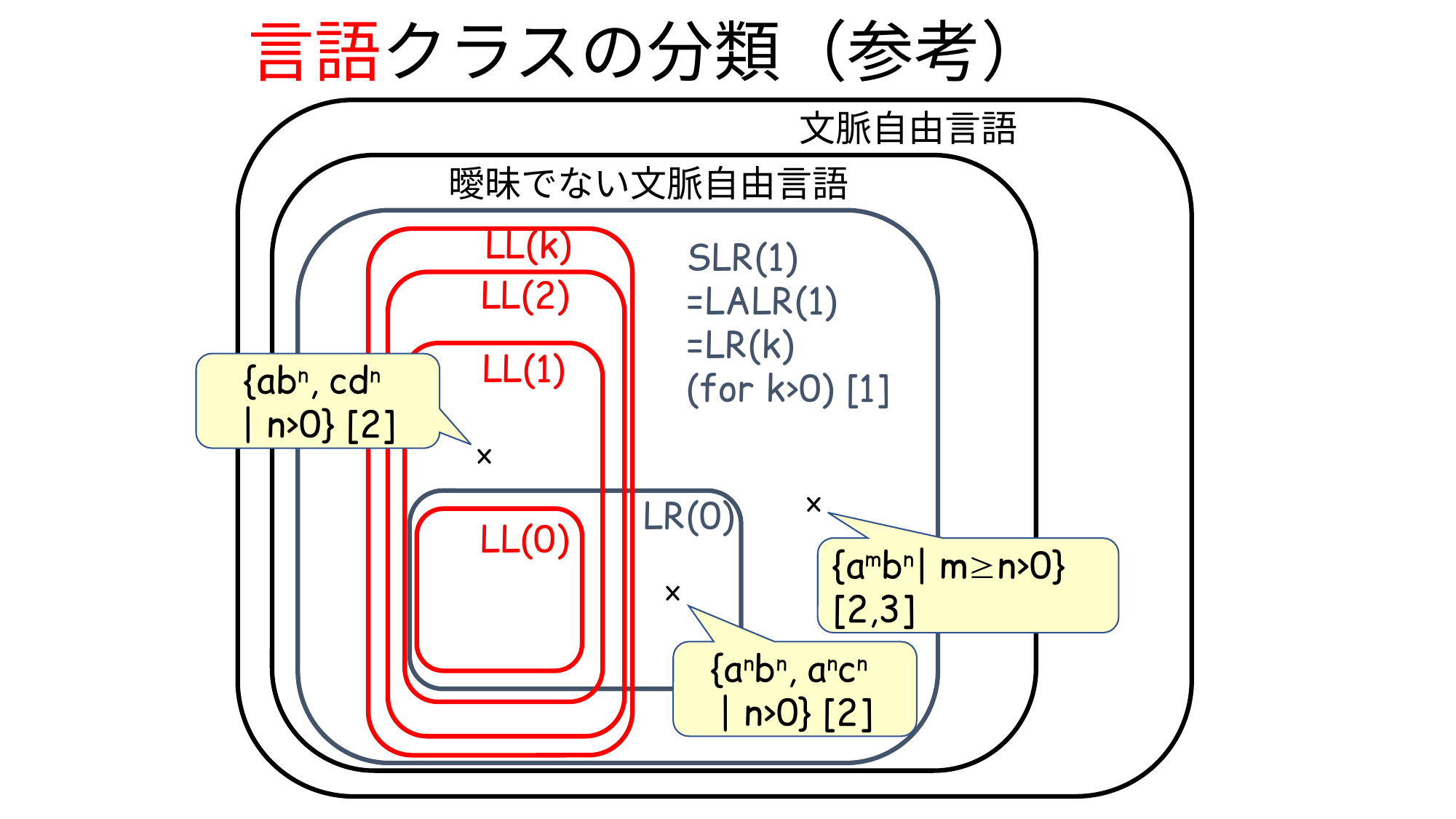

# 言語クラスの分類（参考）

文脈自由言語

曖昧でない文脈自由言語

LL(k)

SLR(1)
=LALR(1)
=LR(k)
(for k>0) [1]
LL(2)

LL(1)

{abn, cdn
| n>0} [2]
x
x
LR(0)

LL(0)
{ambn| m≥n>0} [2,3]
x
{anbn, ancn
| n>0} [2]